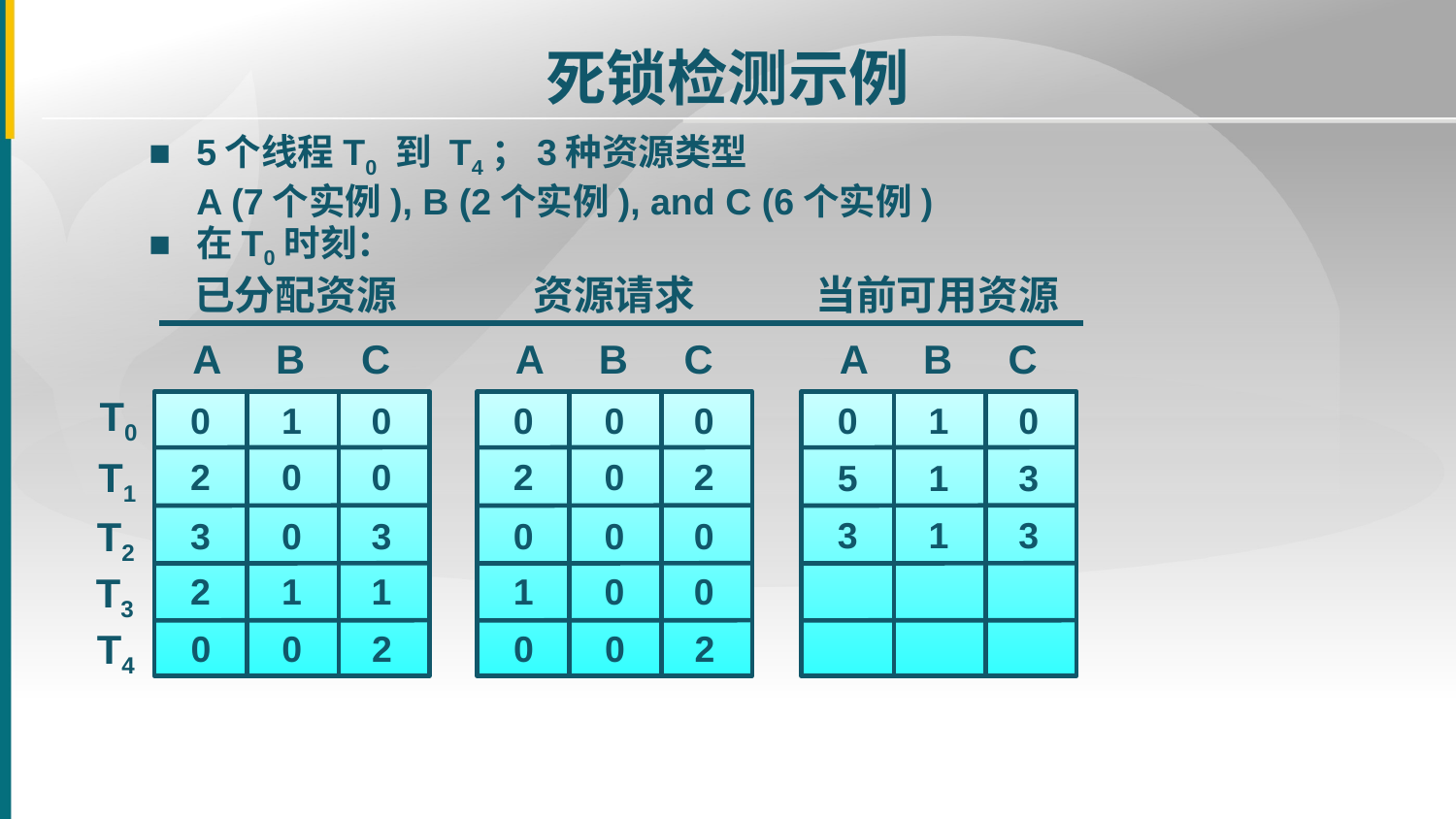

死锁检测示例
■
5个线程T0 到 T4；3种资源类型
A (7个实例), B (2个实例), and C (6个实例)

■
在T0时刻：
已分配资源
资源请求
当前可用资源
A     B     C
0
1
0

2
0
0
3
0
3
2
1
1
0
0
2
A     B     C
0
0
0

2
0
2
0
0
0
1
0
0
0
0
2
A     B     C
0
1
0

T0
T1
5
1
3
T2
3
1
3
T3
T4